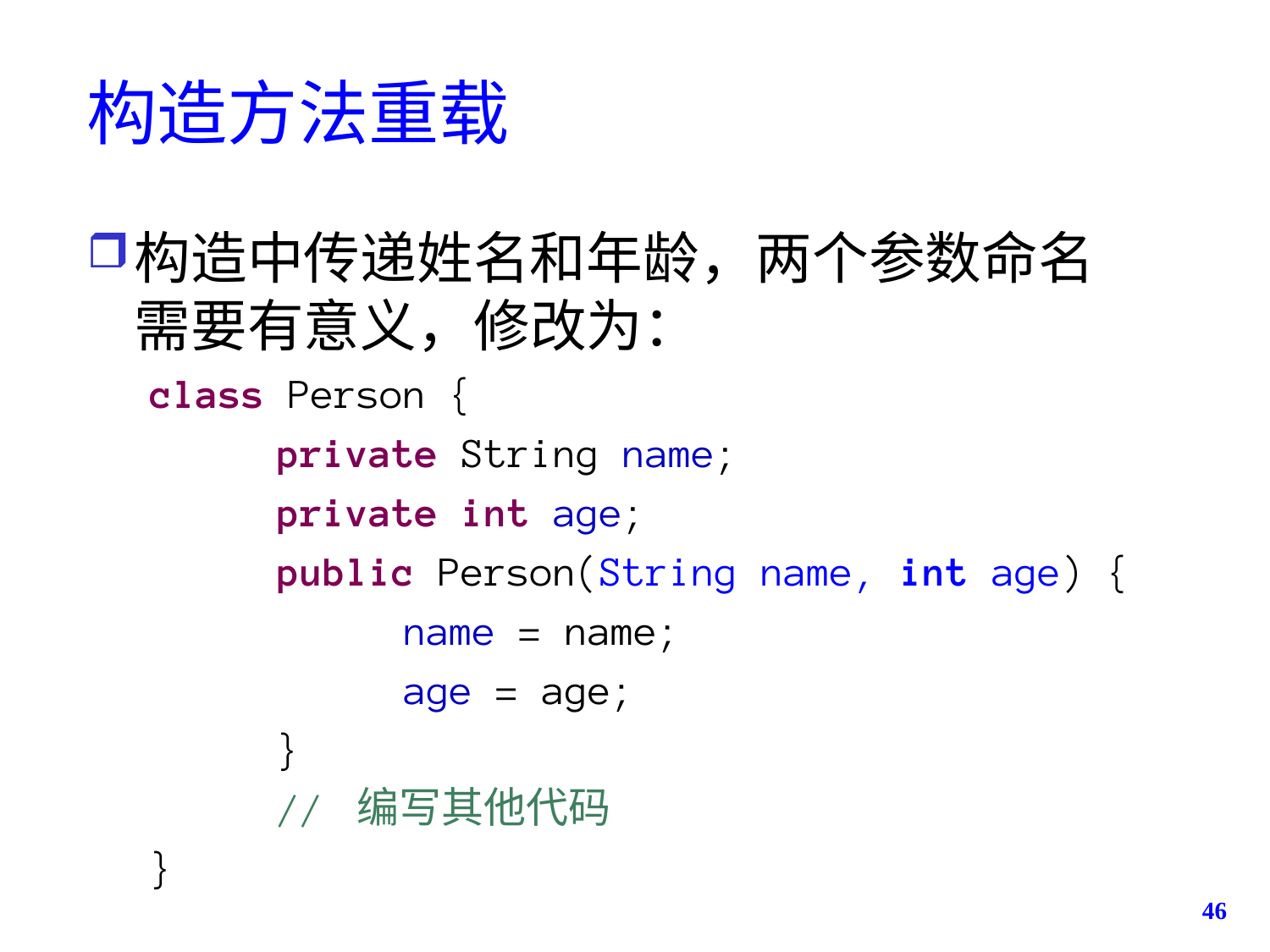

# 构造方法重载
构造中传递姓名和年龄，两个参数命名需要有意义，修改为：
class Person {
	private String name;
	private int age;
	public Person(String name, int age) {
		name = name;
		age = age;
	}
	// 编写其他代码
}

46